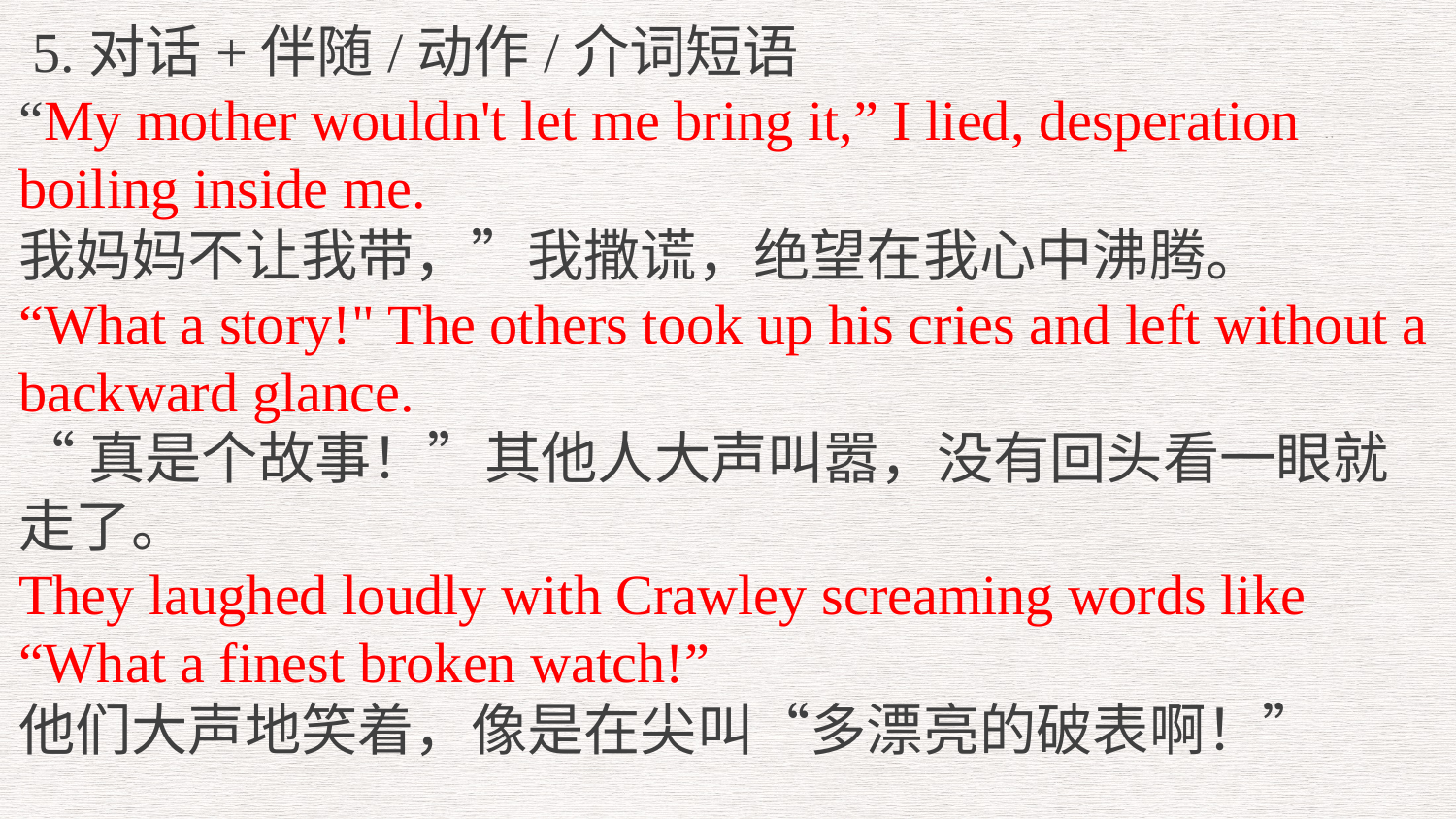

5.对话+伴随/动作/介词短语
“My mother wouldn't let me bring it,” I lied, desperation boiling inside me.
我妈妈不让我带，”我撒谎，绝望在我心中沸腾。
“What a story!" The others took up his cries and left without a backward glance.
“真是个故事！”其他人大声叫嚣，没有回头看一眼就走了。
They laughed loudly with Crawley screaming words like “What a finest broken watch!”
他们大声地笑着，像是在尖叫“多漂亮的破表啊！”